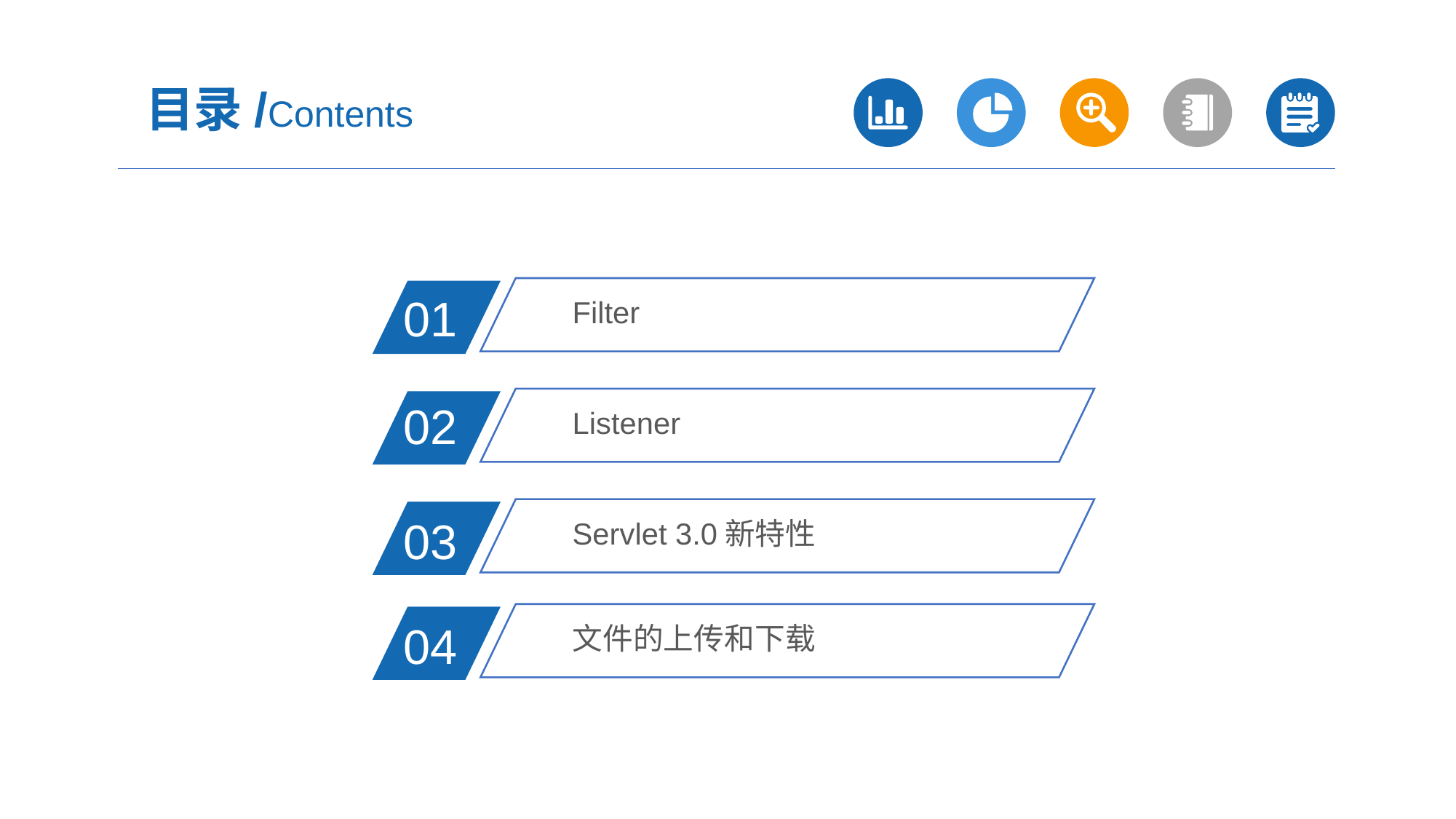

目录/Contents

Filter

01

Listener
02

Servlet 3.0新特性

03

文件的上传和下载

04